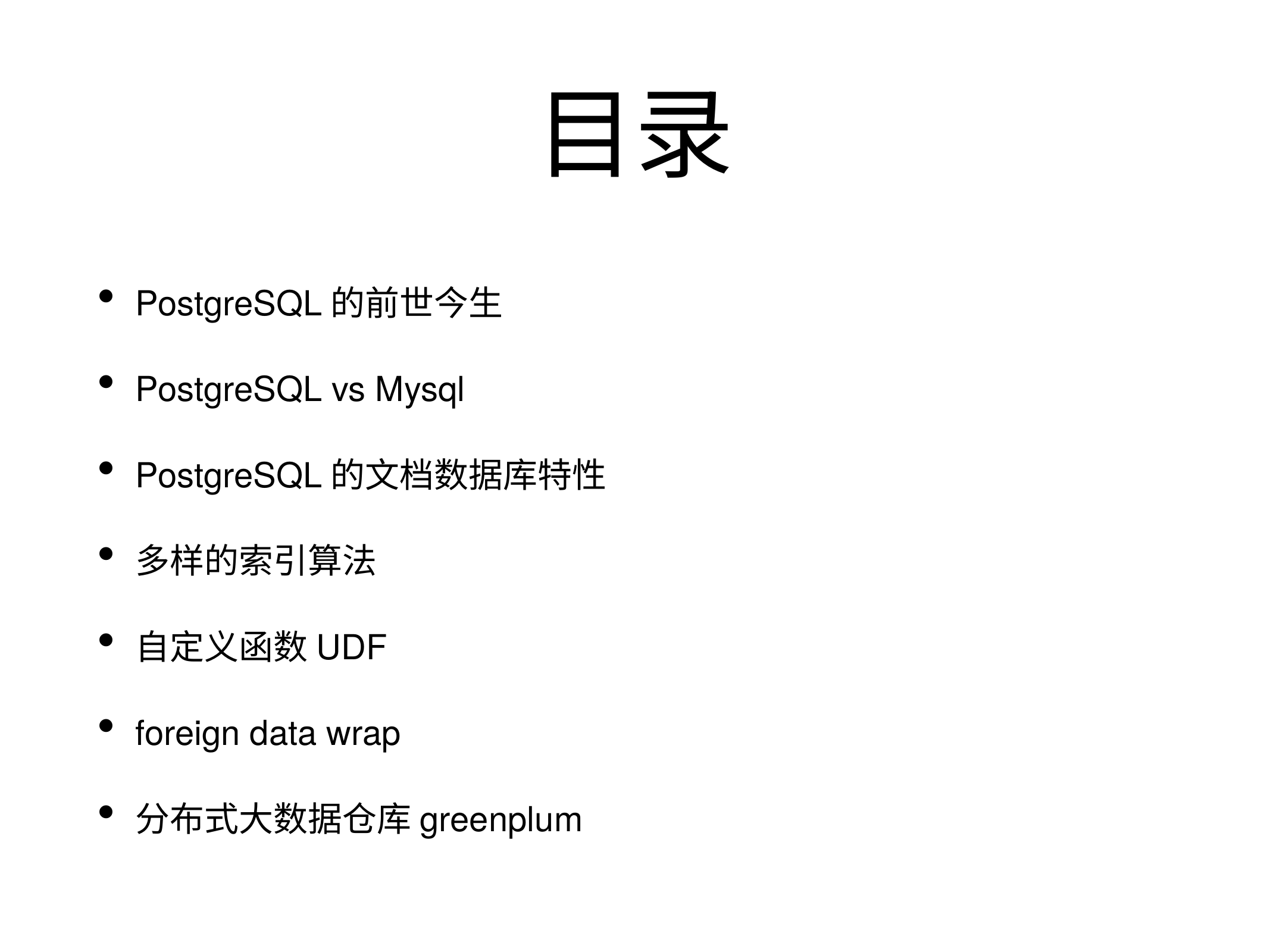

# 目录
PostgreSQL的前世今生
PostgreSQL vs Mysql
PostgreSQL的文档数据库特性
多样的索引算法
自定义函数UDF
foreign data wrap
分布式大数据仓库greenplum